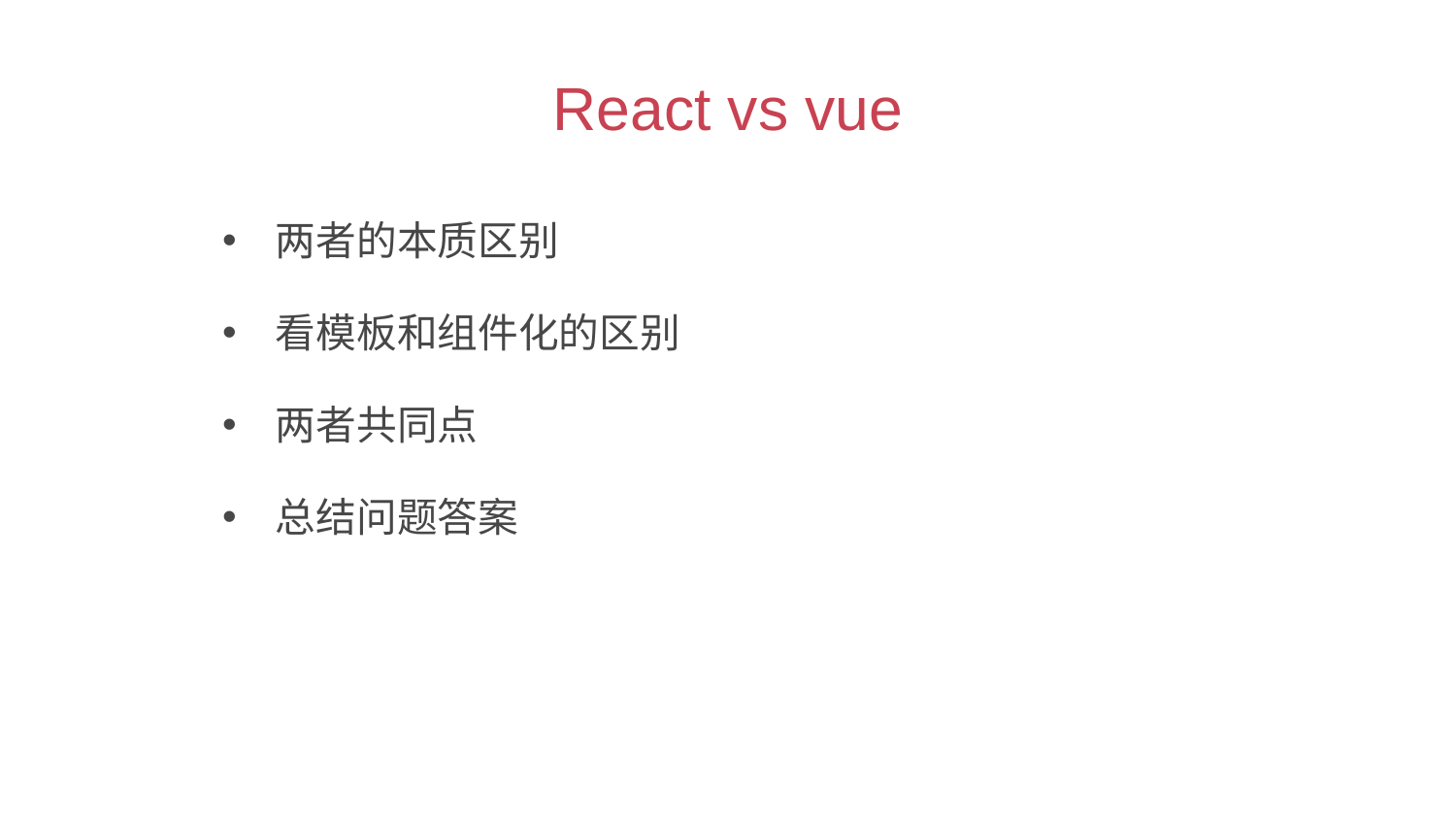

React vs vue
 两者的本质区别
 看模板和组件化的区别
 两者共同点
 总结问题答案